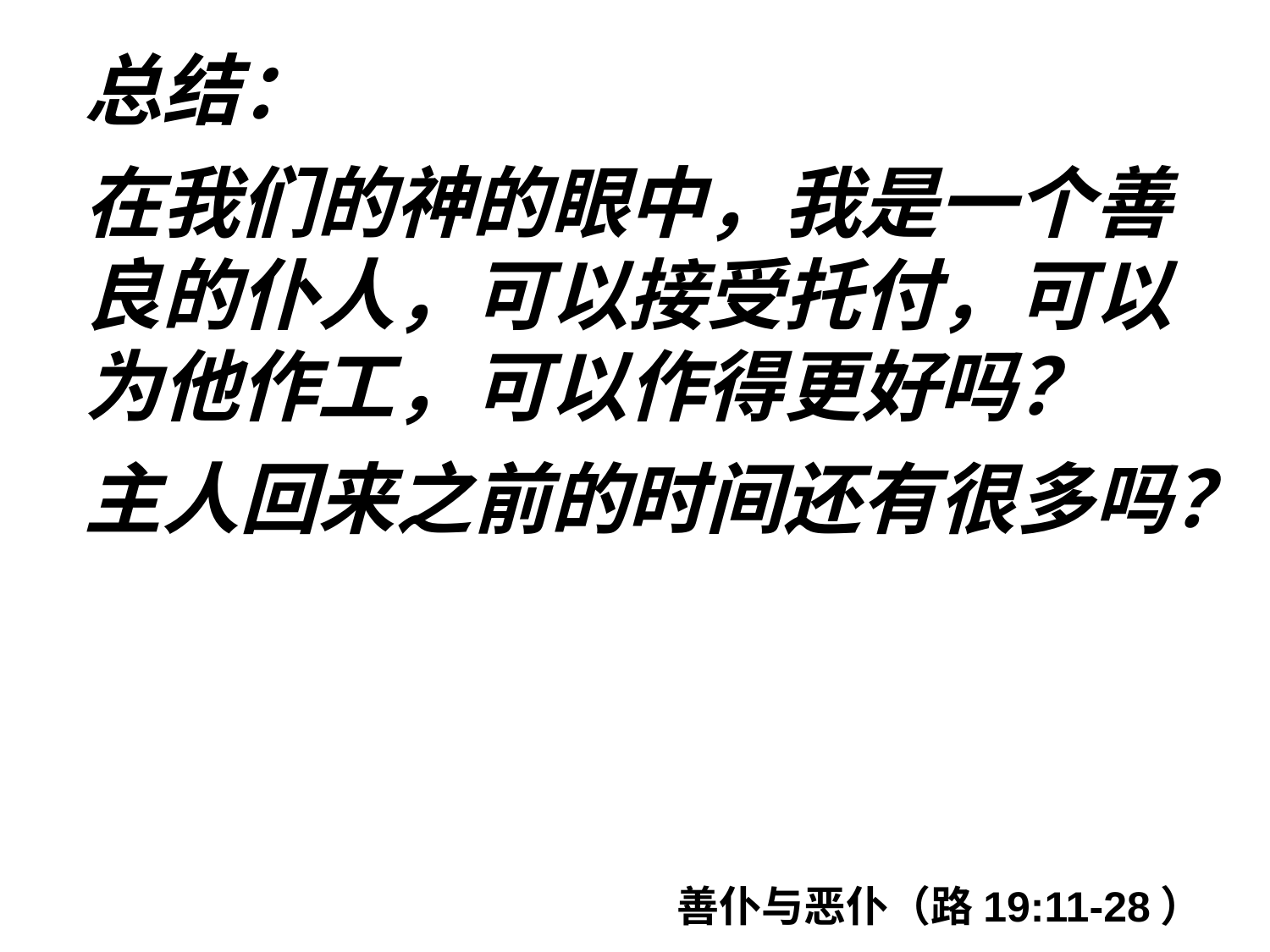

总结：
在我们的神的眼中，我是一个善良的仆人，可以接受托付，可以为他作工，可以作得更好吗？
主人回来之前的时间还有很多吗？
善仆与恶仆（路19:11-28）